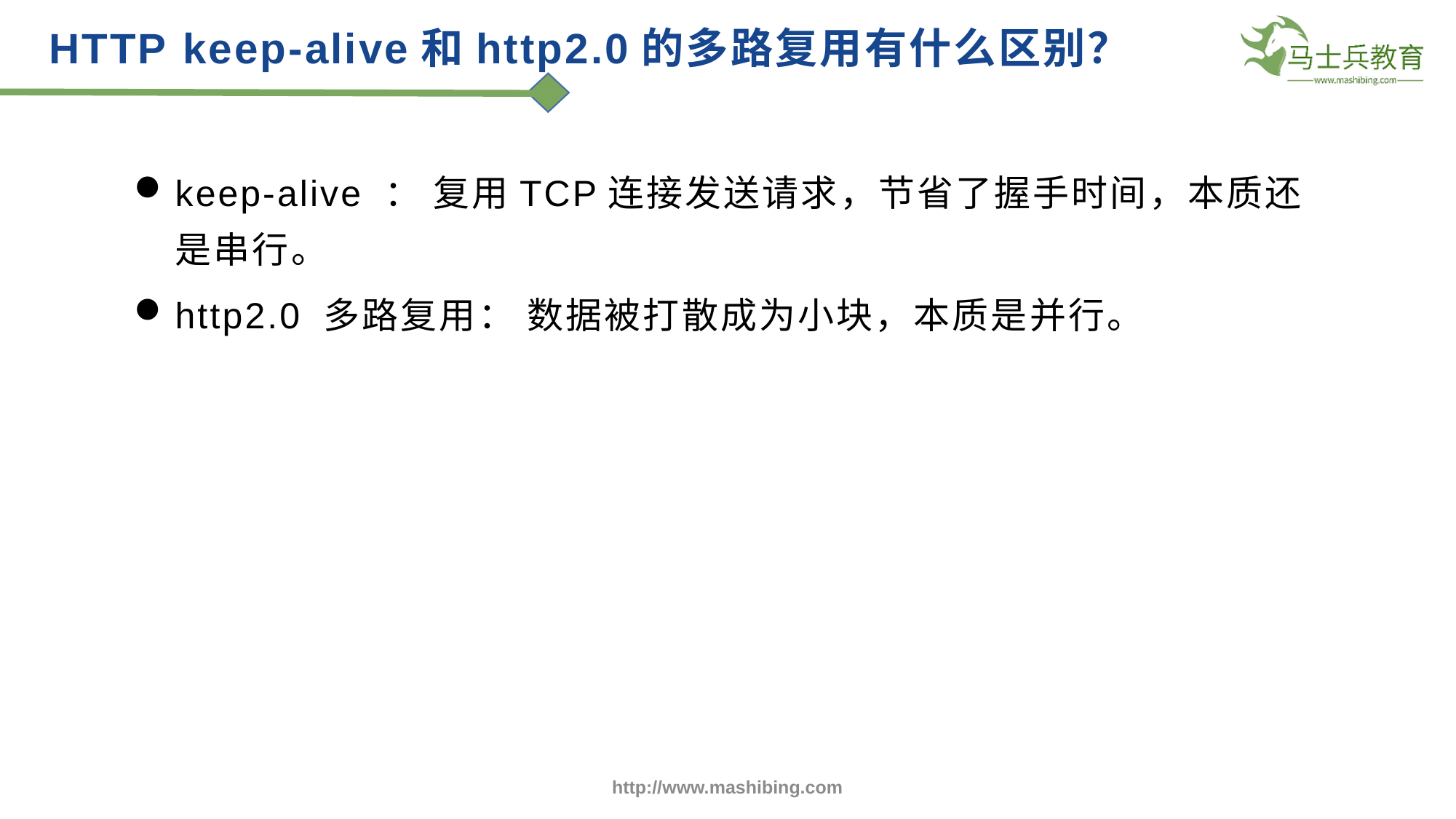

HTTP keep-alive和http2.0的多路复用有什么区别？
keep-alive ： 复用TCP连接发送请求，节省了握手时间，本质还是串行。
http2.0 多路复用： 数据被打散成为小块，本质是并行。